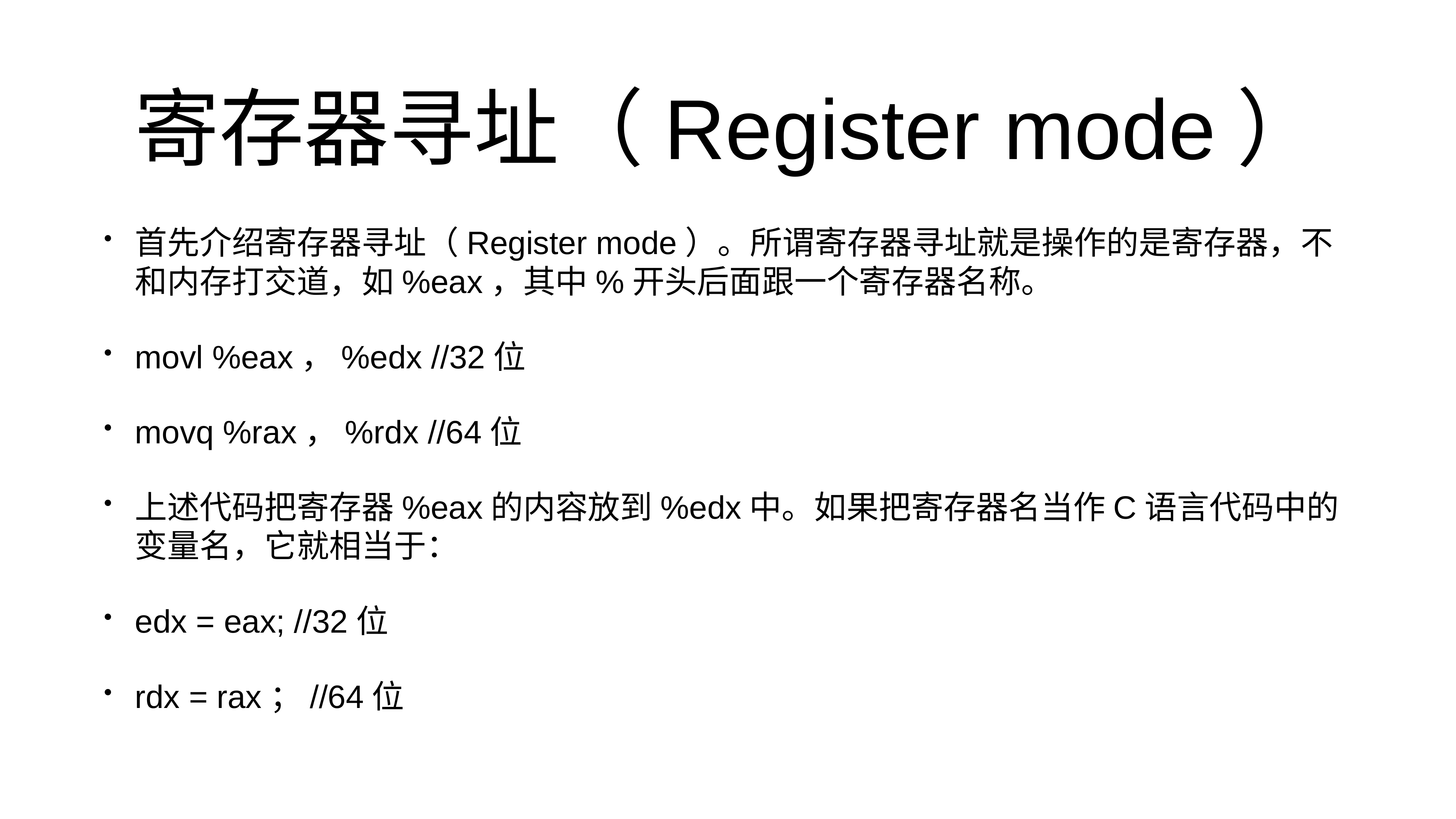

# 寄存器寻址（Register mode）
首先介绍寄存器寻址（Register mode）。所谓寄存器寻址就是操作的是寄存器，不和内存打交道，如%eax，其中%开头后面跟一个寄存器名称。
movl %eax，%edx //32位
movq %rax，%rdx //64位
上述代码把寄存器%eax的内容放到%edx中。如果把寄存器名当作C语言代码中的变量名，它就相当于：
edx = eax; //32位
rdx = rax；//64位